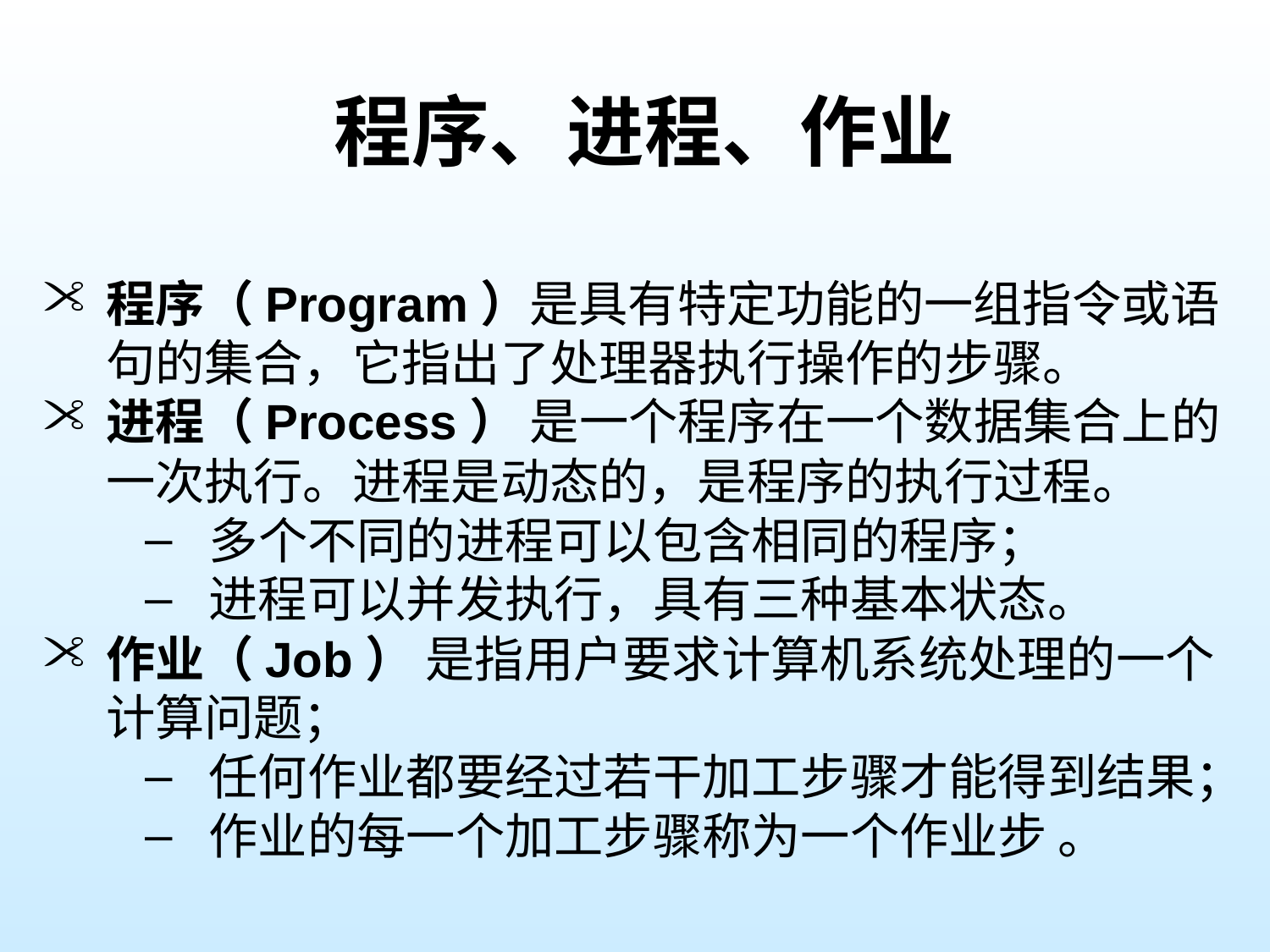

程序、进程、作业
程序（Program）是具有特定功能的一组指令或语句的集合，它指出了处理器执行操作的步骤。
进程（Process） 是一个程序在一个数据集合上的一次执行。进程是动态的，是程序的执行过程。
多个不同的进程可以包含相同的程序；
进程可以并发执行，具有三种基本状态。
作业（Job） 是指用户要求计算机系统处理的一个计算问题；
任何作业都要经过若干加工步骤才能得到结果；
作业的每一个加工步骤称为一个作业步 。